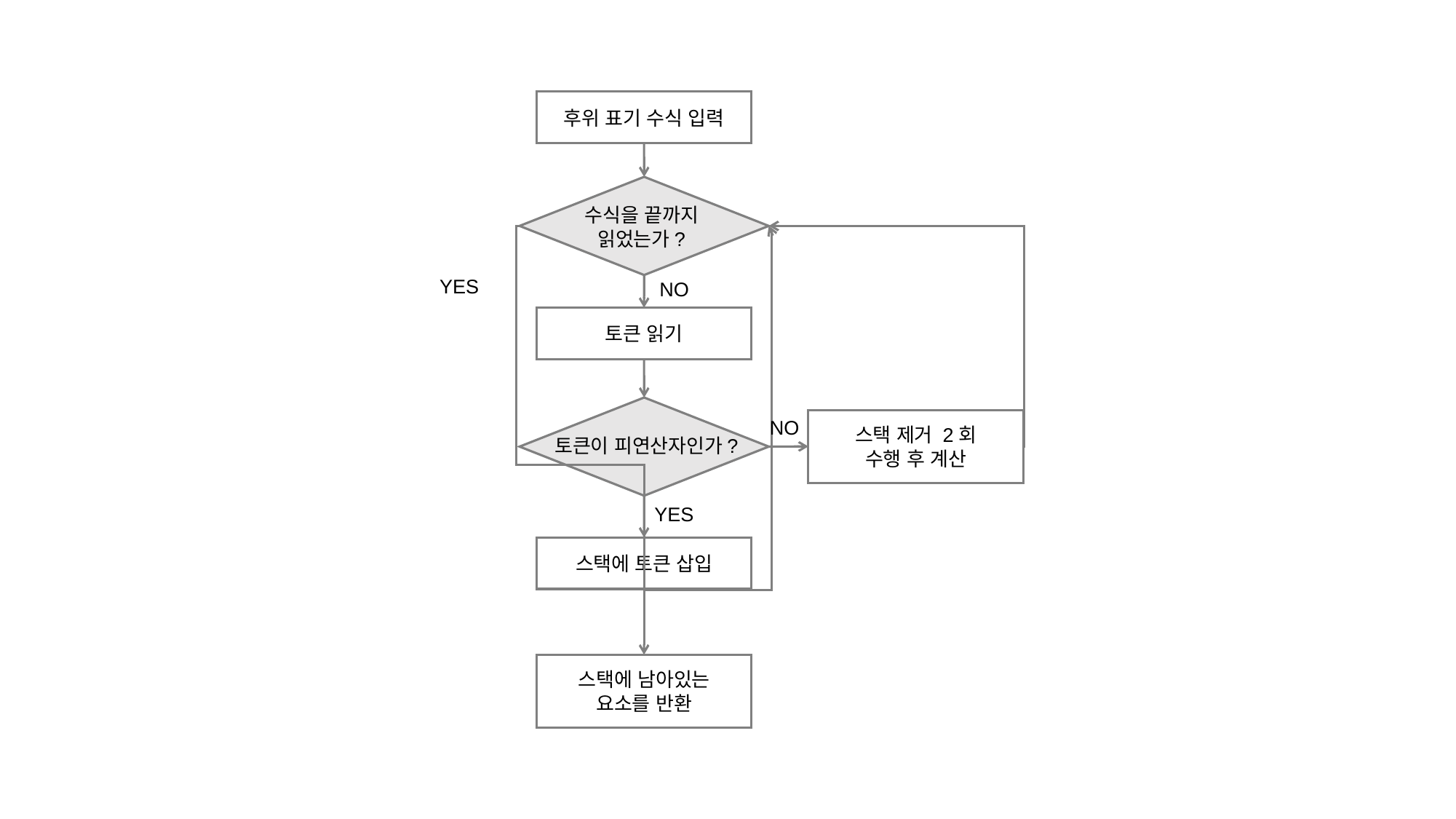

후위 표기 수식 입력

수식을 끝까지
읽었는가?
YES
NO
토큰 읽기

토큰이 피연산자인가?
NO
스택 제거 2회
수행 후 계산
YES
스택에 토큰 삽입
스택에 남아있는
요소를 반환